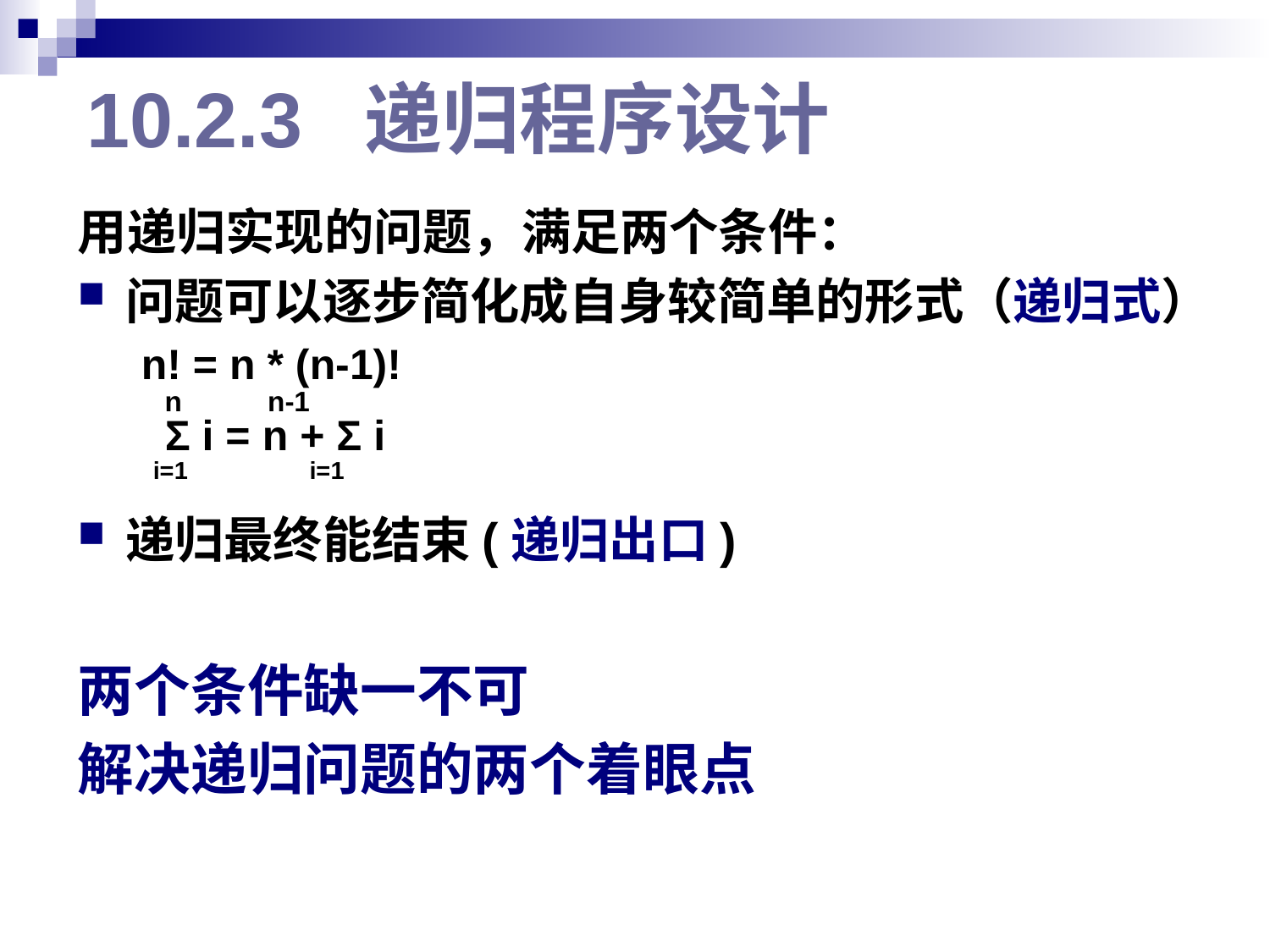

# 10.2.3  递归程序设计
用递归实现的问题，满足两个条件：
问题可以逐步简化成自身较简单的形式（递归式）
n! = n * (n-1)!
   n           n-1
  Σ i = n + Σ i
 i=1                  i=1
递归最终能结束(递归出口)

两个条件缺一不可
解决递归问题的两个着眼点